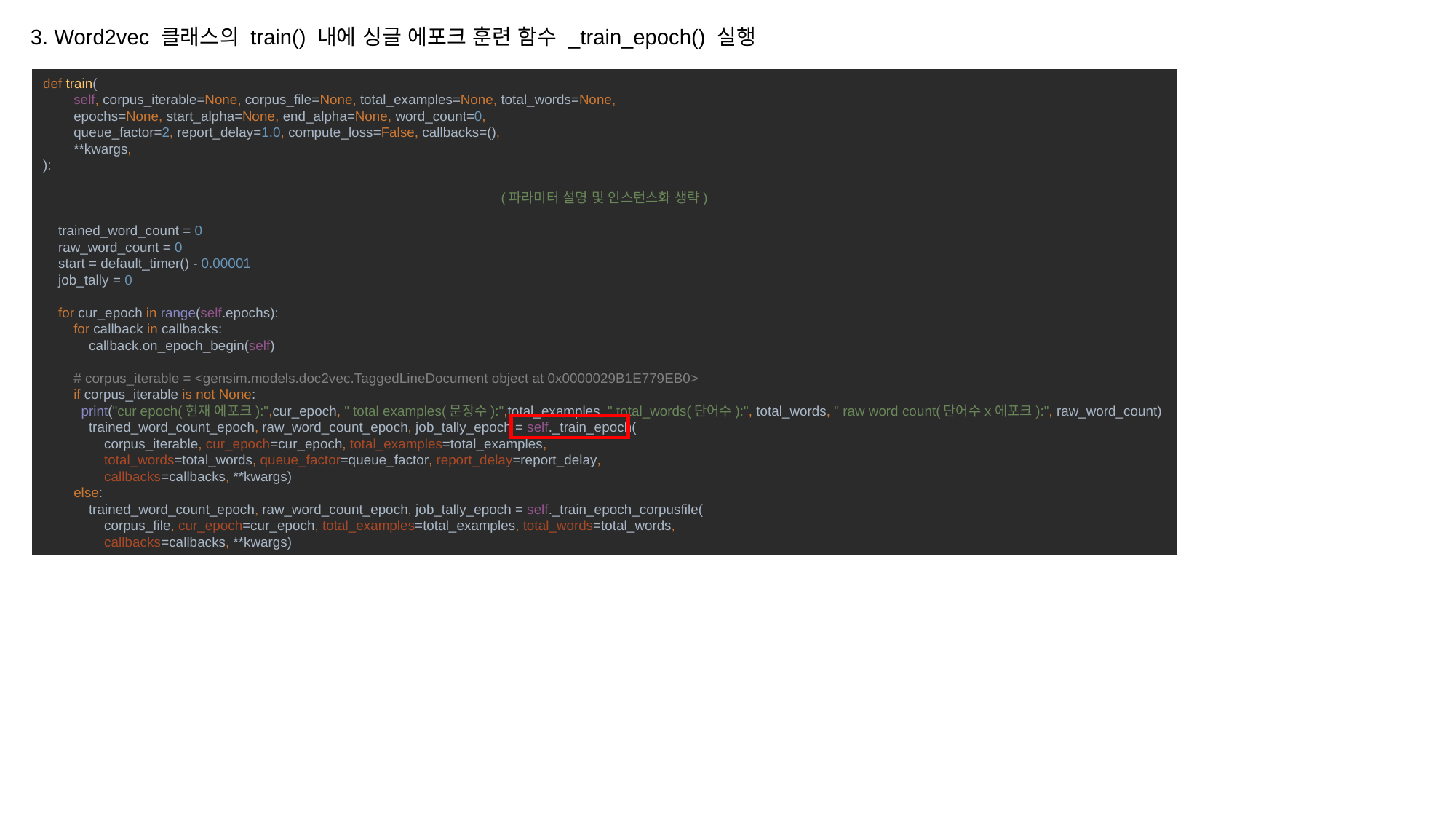

3. Word2vec 클래스의 train() 내에 싱글 에포크 훈련 함수 _train_epoch() 실행
def train(
        self, corpus_iterable=None, corpus_file=None, total_examples=None, total_words=None,
        epochs=None, start_alpha=None, end_alpha=None, word_count=0,
        queue_factor=2, report_delay=1.0, compute_loss=False, callbacks=(),
        **kwargs,
):
(파라미터 설명 및 인스턴스화 생략)
    trained_word_count = 0
    raw_word_count = 0
    start = default_timer() - 0.00001
    job_tally = 0
    for cur_epoch in range(self.epochs):
        for callback in callbacks:
            callback.on_epoch_begin(self)
        # corpus_iterable = <gensim.models.doc2vec.TaggedLineDocument object at 0x0000029B1E779EB0>
        if corpus_iterable is not None:
          print("cur epoch(현재 에포크):",cur_epoch, " total examples(문장수):",total_examples, " total_words(단어수):", total_words, " raw word count(단어수x에포크):", raw_word_count)
            trained_word_count_epoch, raw_word_count_epoch, job_tally_epoch = self._train_epoch(
                corpus_iterable, cur_epoch=cur_epoch, total_examples=total_examples,
                total_words=total_words, queue_factor=queue_factor, report_delay=report_delay,
                callbacks=callbacks, **kwargs)
        else:
            trained_word_count_epoch, raw_word_count_epoch, job_tally_epoch = self._train_epoch_corpusfile(
                corpus_file, cur_epoch=cur_epoch, total_examples=total_examples, total_words=total_words,
                callbacks=callbacks, **kwargs)